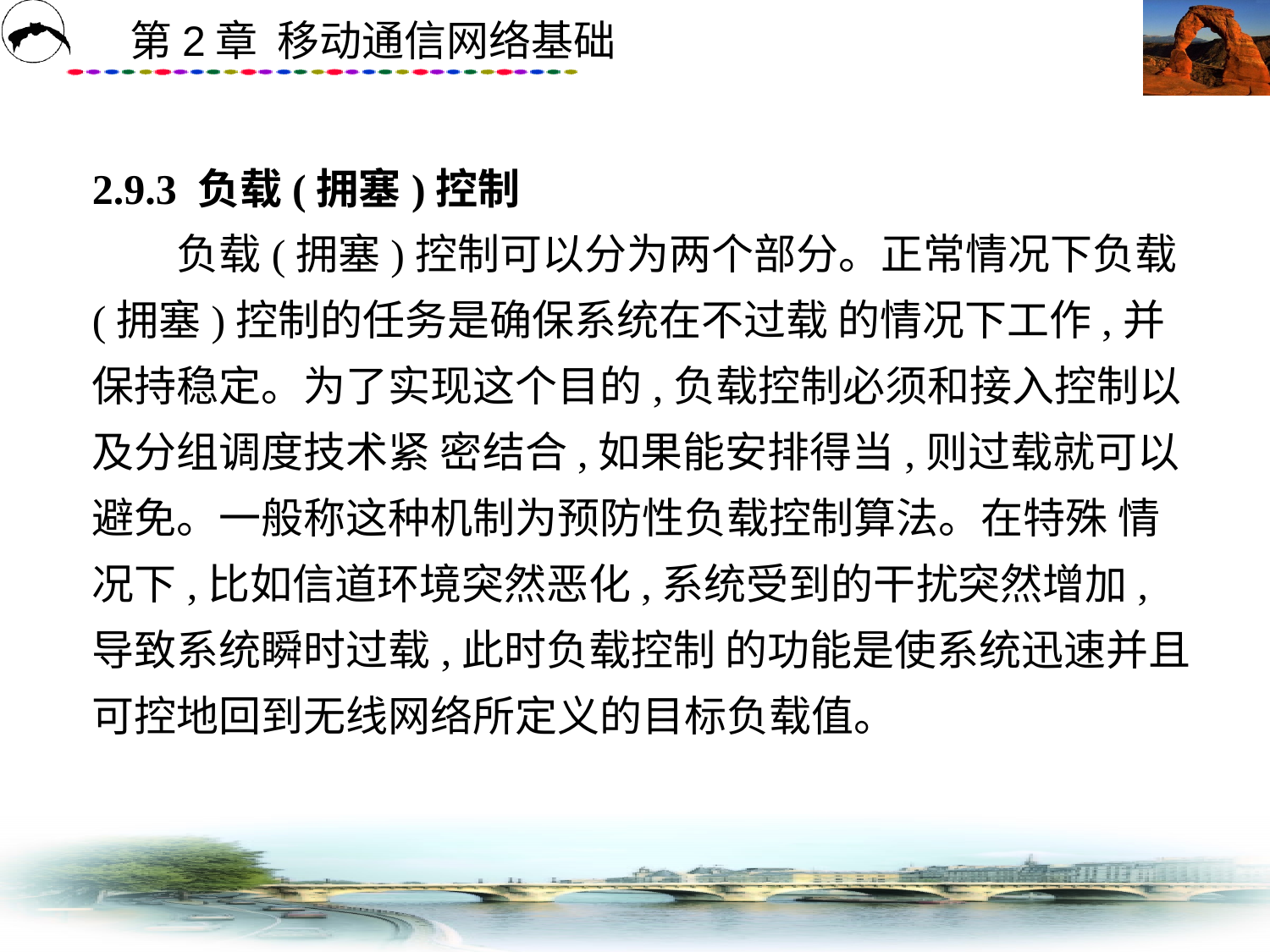

# 2.9.3 负载(拥塞)控制 　　负载(拥塞)控制可以分为两个部分。正常情况下负载(拥塞)控制的任务是确保系统在不过载 的情况下工作,并保持稳定。为了实现这个目的,负载控制必须和接入控制以及分组调度技术紧 密结合,如果能安排得当,则过载就可以避免。一般称这种机制为预防性负载控制算法。在特殊 情况下,比如信道环境突然恶化,系统受到的干扰突然增加,导致系统瞬时过载,此时负载控制 的功能是使系统迅速并且可控地回到无线网络所定义的目标负载值。